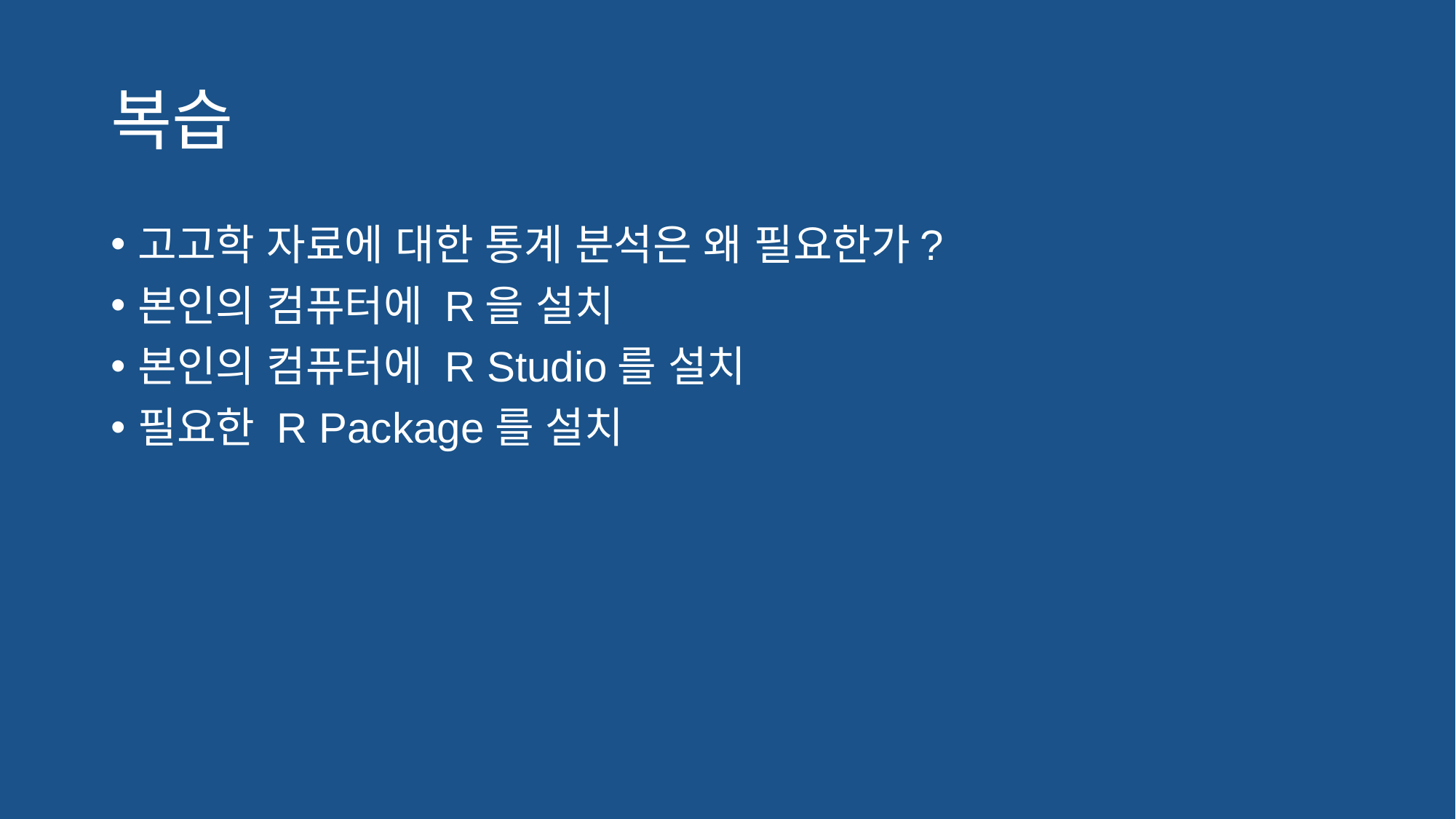

# 복습
고고학 자료에 대한 통계 분석은 왜 필요한가?
본인의 컴퓨터에 R을 설치
본인의 컴퓨터에 R Studio를 설치
필요한 R Package를 설치